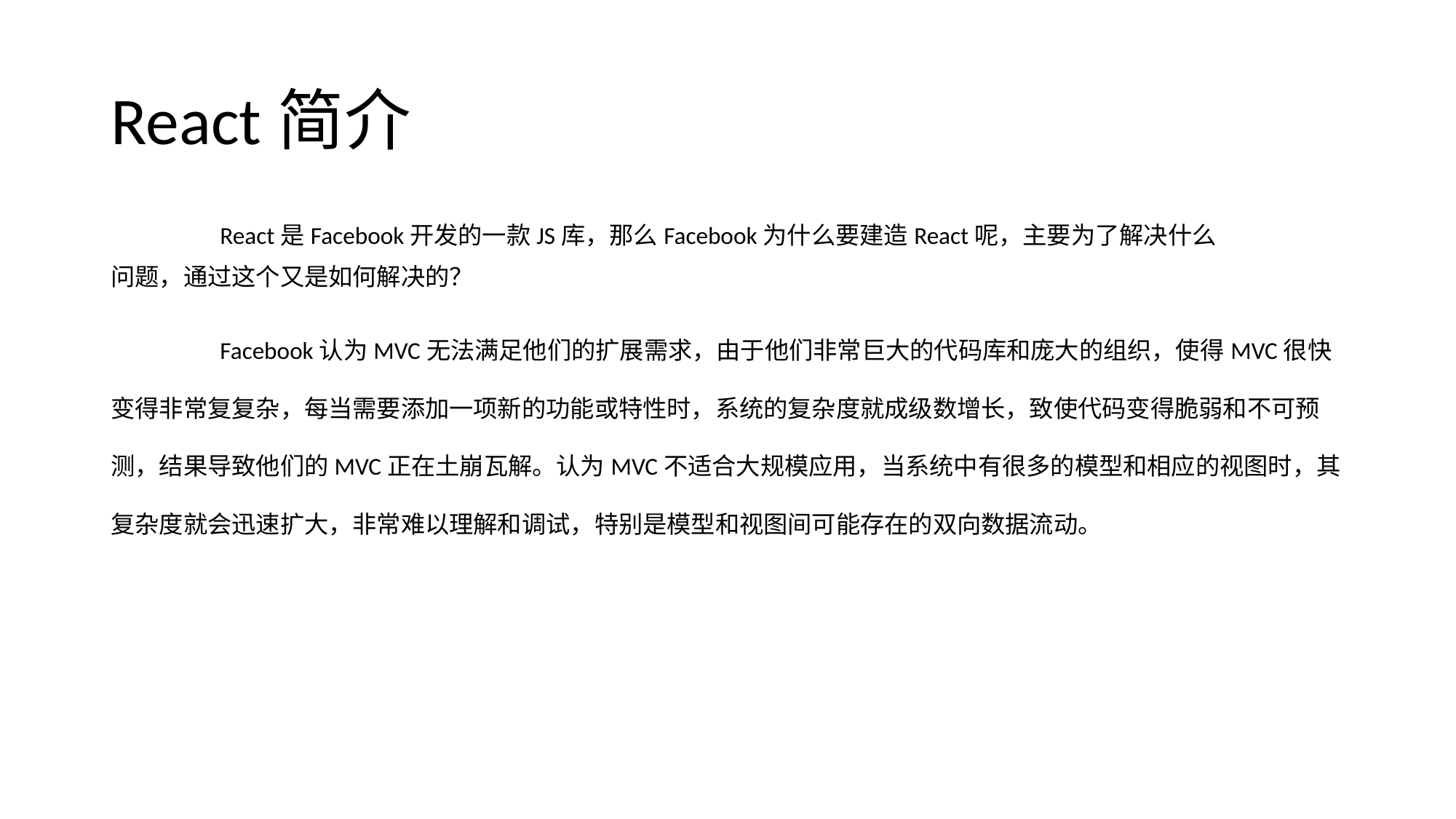

# React简介
	React是Facebook开发的一款JS库，那么Facebook为什么要建造React呢，主要为了解决什么
问题，通过这个又是如何解决的？
	Facebook认为MVC无法满足他们的扩展需求，由于他们非常巨大的代码库和庞大的组织，使得MVC很快变得非常复复杂，每当需要添加一项新的功能或特性时，系统的复杂度就成级数增长，致使代码变得脆弱和不可预测，结果导致他们的MVC正在土崩瓦解。认为MVC不适合大规模应用，当系统中有很多的模型和相应的视图时，其复杂度就会迅速扩大，非常难以理解和调试，特别是模型和视图间可能存在的双向数据流动。